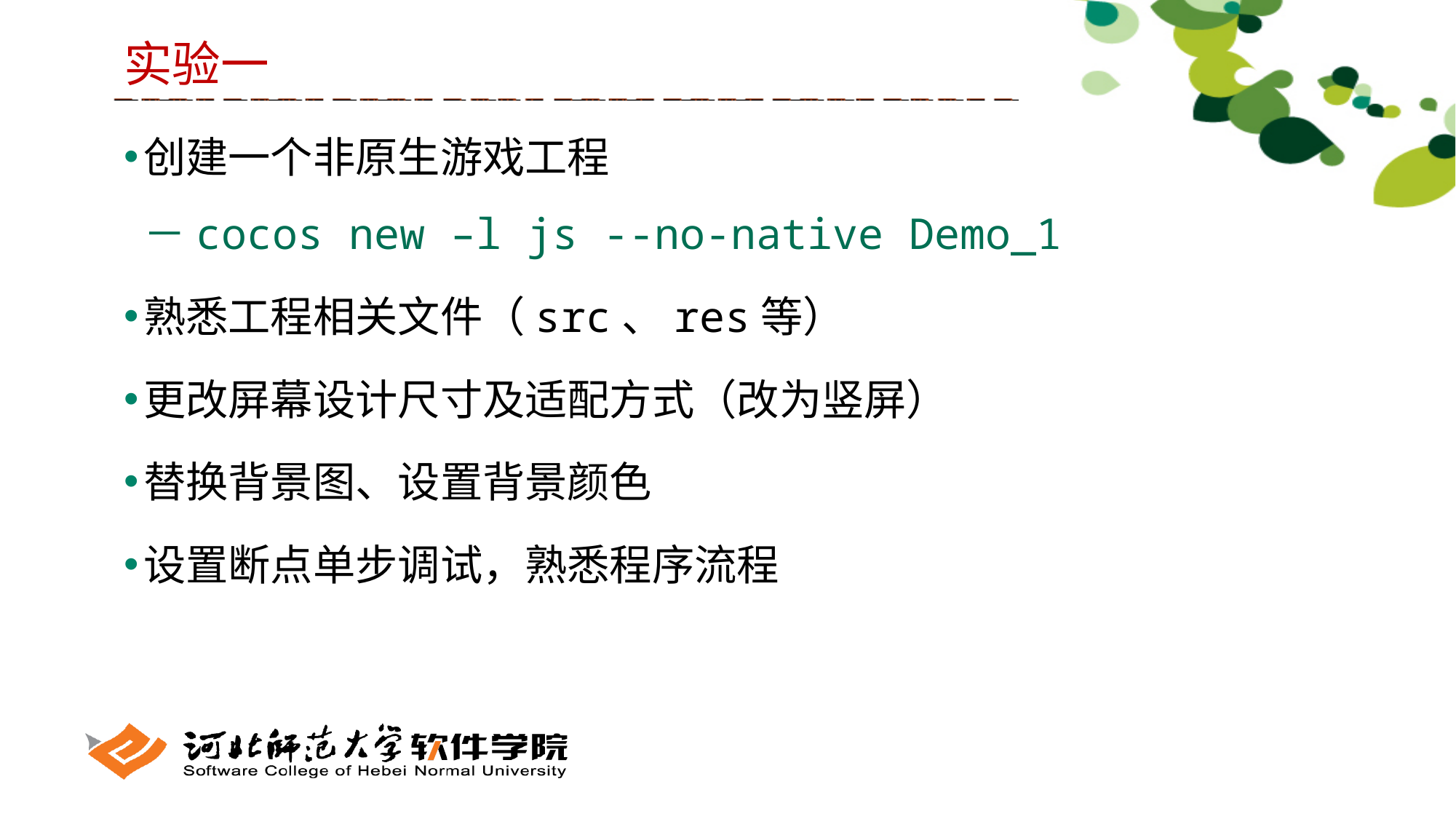

实验一

创建一个非原生游戏工程
－cocos new –l js --no-native Demo_1
熟悉工程相关文件（src、res等）
更改屏幕设计尺寸及适配方式（改为竖屏）
替换背景图、设置背景颜色
设置断点单步调试，熟悉程序流程